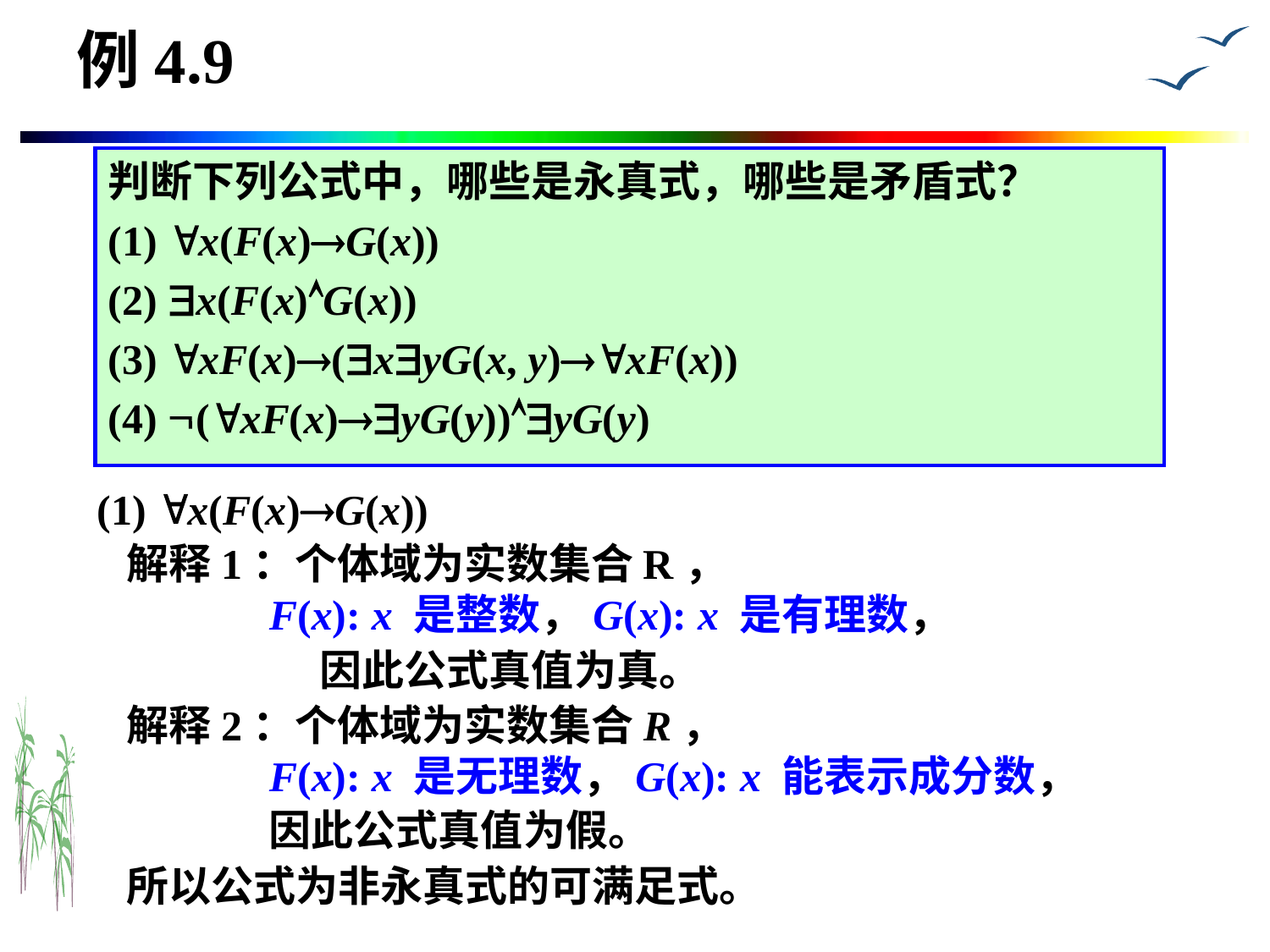

# 例4.9
判断下列公式中，哪些是永真式，哪些是矛盾式？
(1) ∀x(F(x)→G(x))
(2) ∃x(F(x)∧G(x))
(3) ∀xF(x)→(∃x∃yG(x, y)→∀xF(x))
(4) ¬(∀xF(x)→∃yG(y))∧∃yG(y)
(1) ∀x(F(x)→G(x))
  解释1：个体域为实数集合R，
            F(x): x 是整数，G(x): x 是有理数，
		    因此公式真值为真。
  解释2：个体域为实数集合R，
            F(x): x 是无理数，G(x): x 能表示成分数，
	            因此公式真值为假。
  所以公式为非永真式的可满足式。